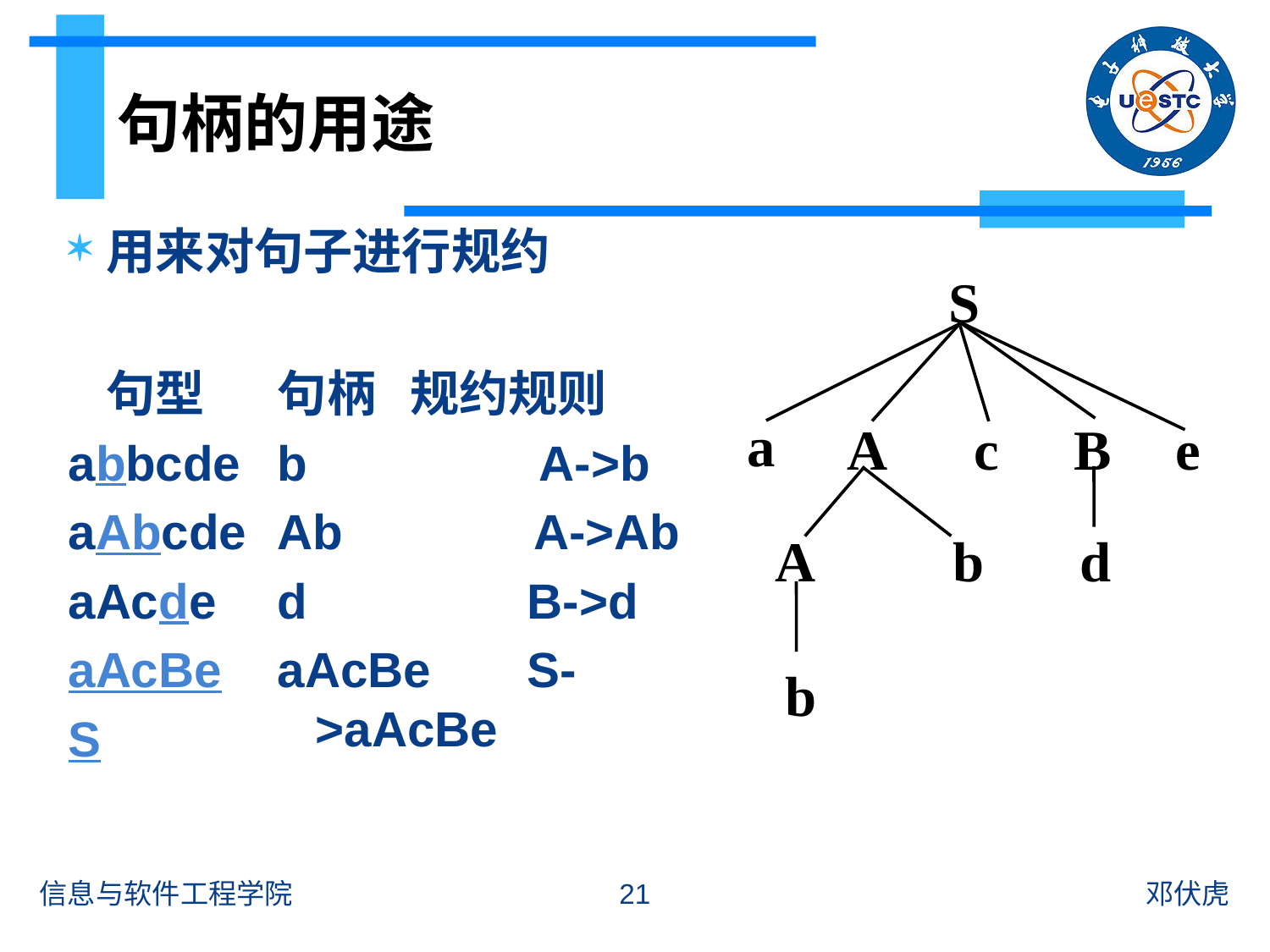

# 句柄的用途
用来对句子进行规约
S

	句型
abbcde
aAbcde
aAcde
aAcBe
S

句柄   规约规则
b                 A->b
Ab              A->Ab
d                B->d
aAcBe       S->aAcBe

a
A
c
B
e

A
b
d

b
信息与软件工程学院
21
邓伏虎